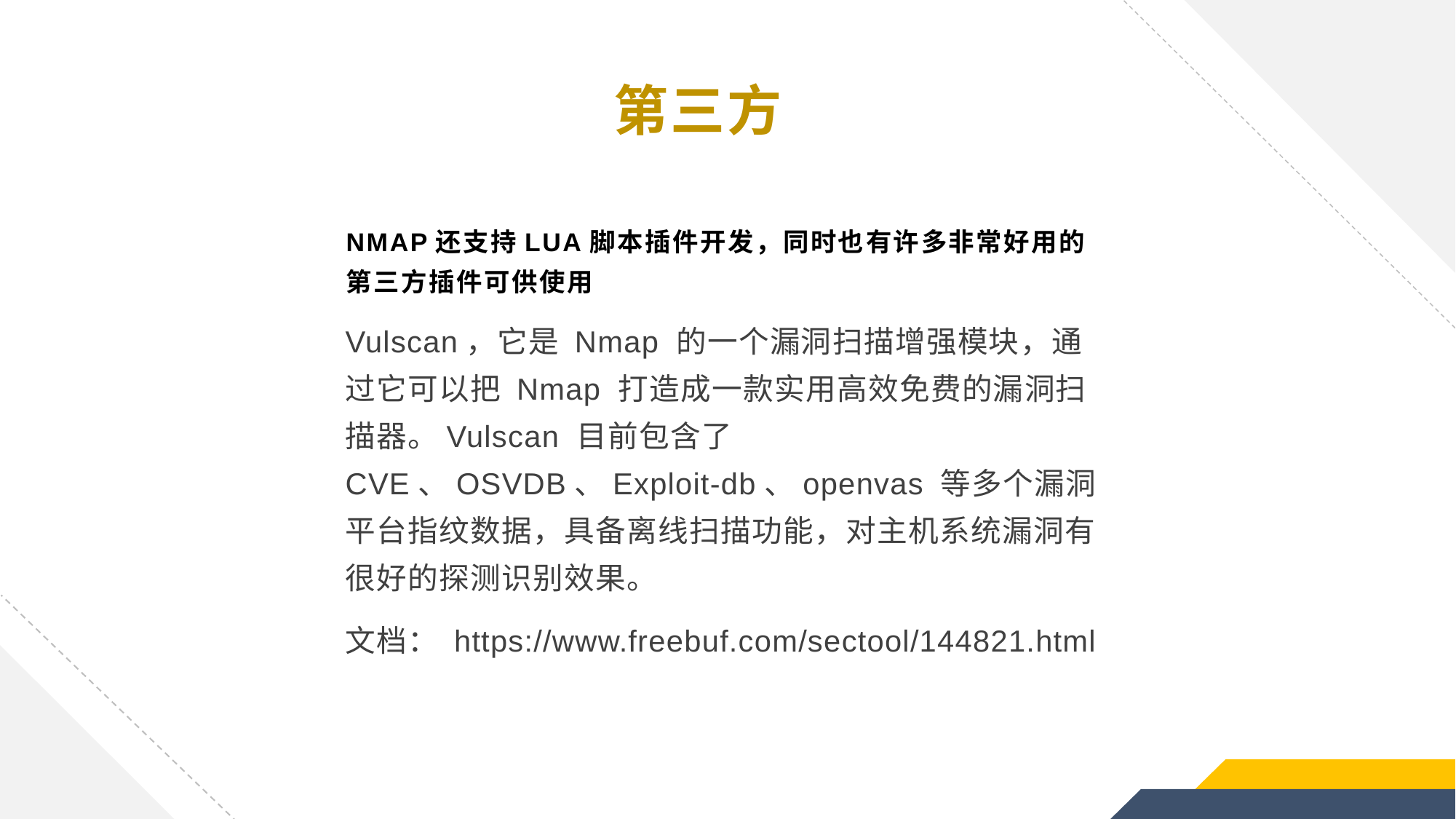

第三方
NMAP还支持LUA脚本插件开发，同时也有许多非常好用的第三方插件可供使用
Vulscan，它是 Nmap 的一个漏洞扫描增强模块，通过它可以把 Nmap 打造成一款实用高效免费的漏洞扫描器。Vulscan 目前包含了 CVE、OSVDB、Exploit-db、openvas 等多个漏洞平台指纹数据，具备离线扫描功能，对主机系统漏洞有很好的探测识别效果。
文档： https://www.freebuf.com/sectool/144821.html